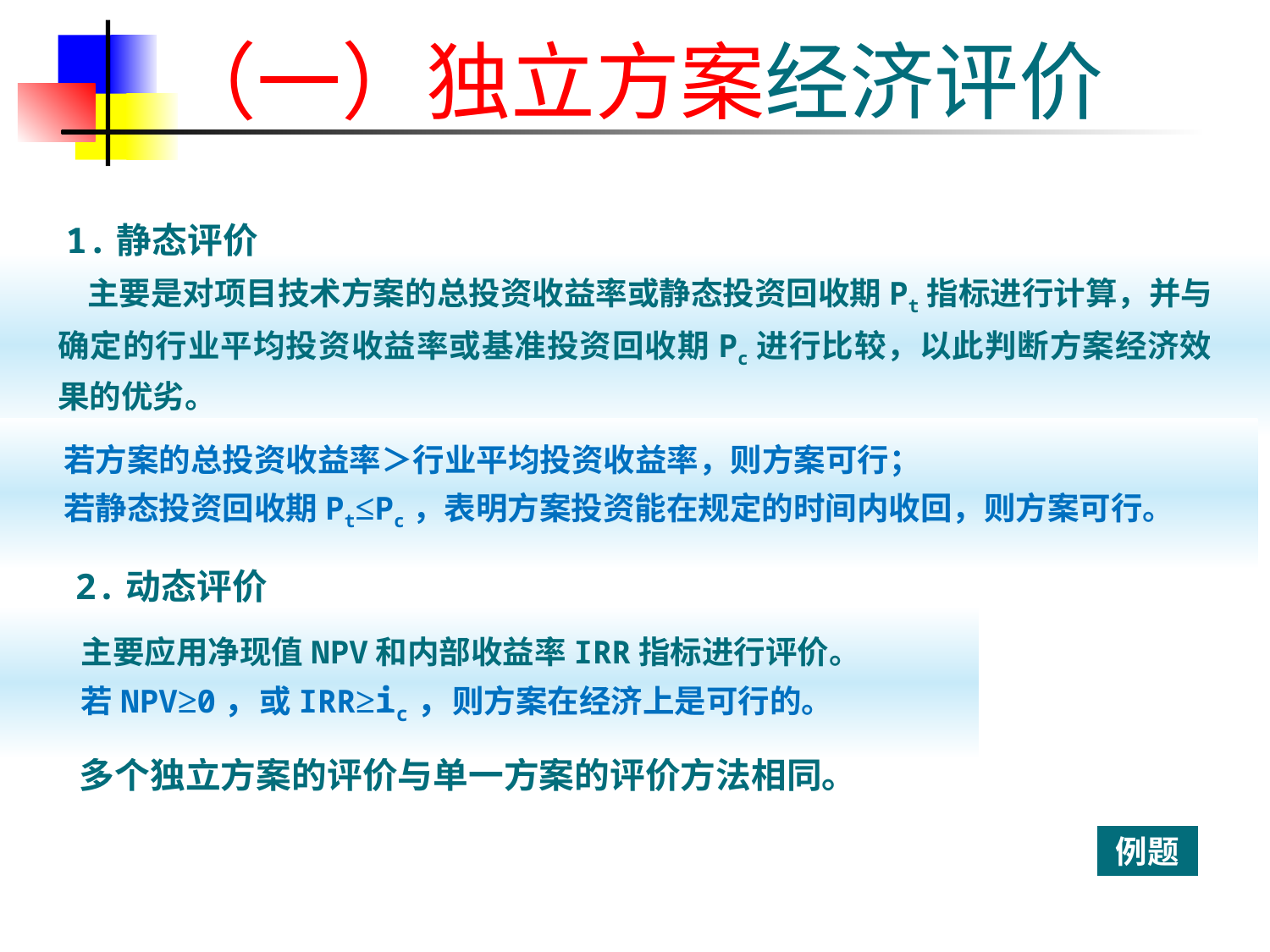

# （一）独立方案经济评价
1.静态评价

   主要是对项目技术方案的总投资收益率或静态投资回收期Pt指标进行计算，并与确定的行业平均投资收益率或基准投资回收期Pc进行比较，以此判断方案经济效果的优劣。

若方案的总投资收益率＞行业平均投资收益率，则方案可行；
若静态投资回收期Pt≤Pc，表明方案投资能在规定的时间内收回，则方案可行。
2.动态评价

主要应用净现值NPV和内部收益率IRR指标进行评价。
若NPV≥0，或IRR≥ic，则方案在经济上是可行的。
多个独立方案的评价与单一方案的评价方法相同。
例题
4